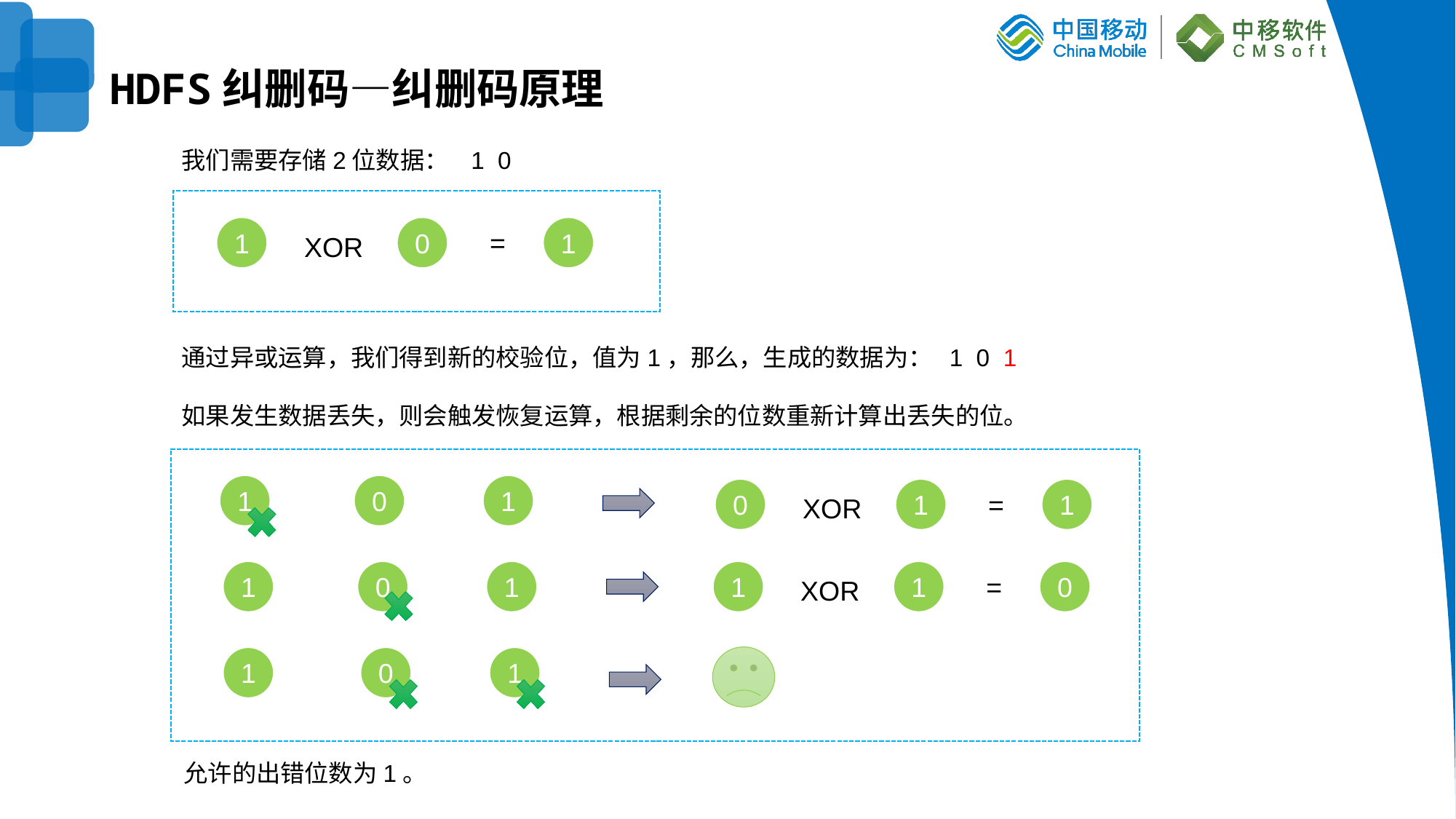

# HDFS纠删码—纠删码原理
我们需要存储2位数据：   1  0

1
0
1
=
XOR
通过异或运算，我们得到新的校验位，值为1，那么，生成的数据为：  1  0  1

如果发生数据丢失，则会触发恢复运算，根据剩余的位数重新计算出丢失的位。

1
0
1
0
1
1
=
XOR

1
0
1
1
1
0
=
XOR

1
0
1

允许的出错位数为1。